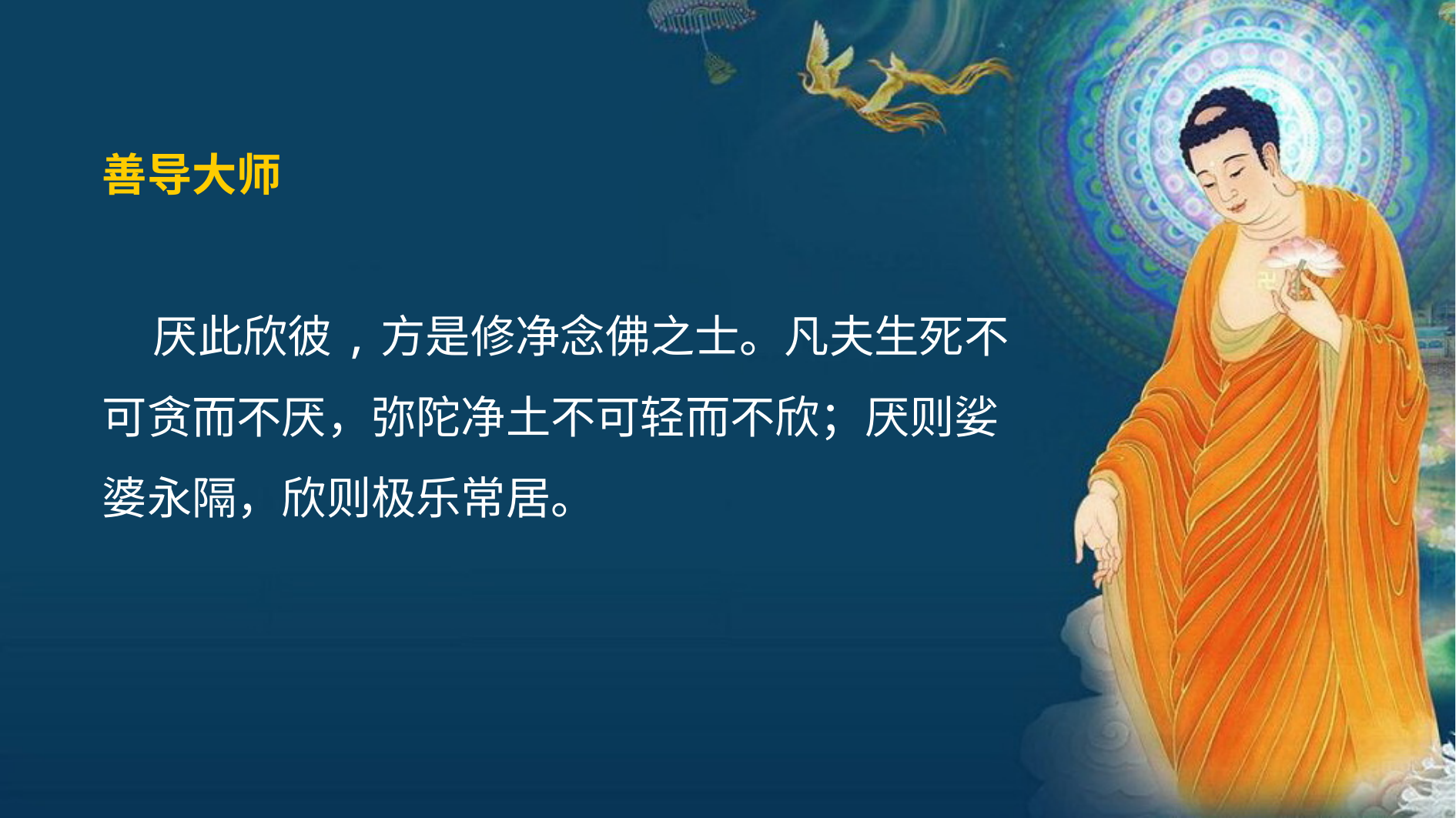

善导大师

    厌此欣彼,方是修净念佛之士。凡夫生死不可贪而不厌，弥陀净土不可轻而不欣；厌则娑婆永隔，欣则极乐常居。